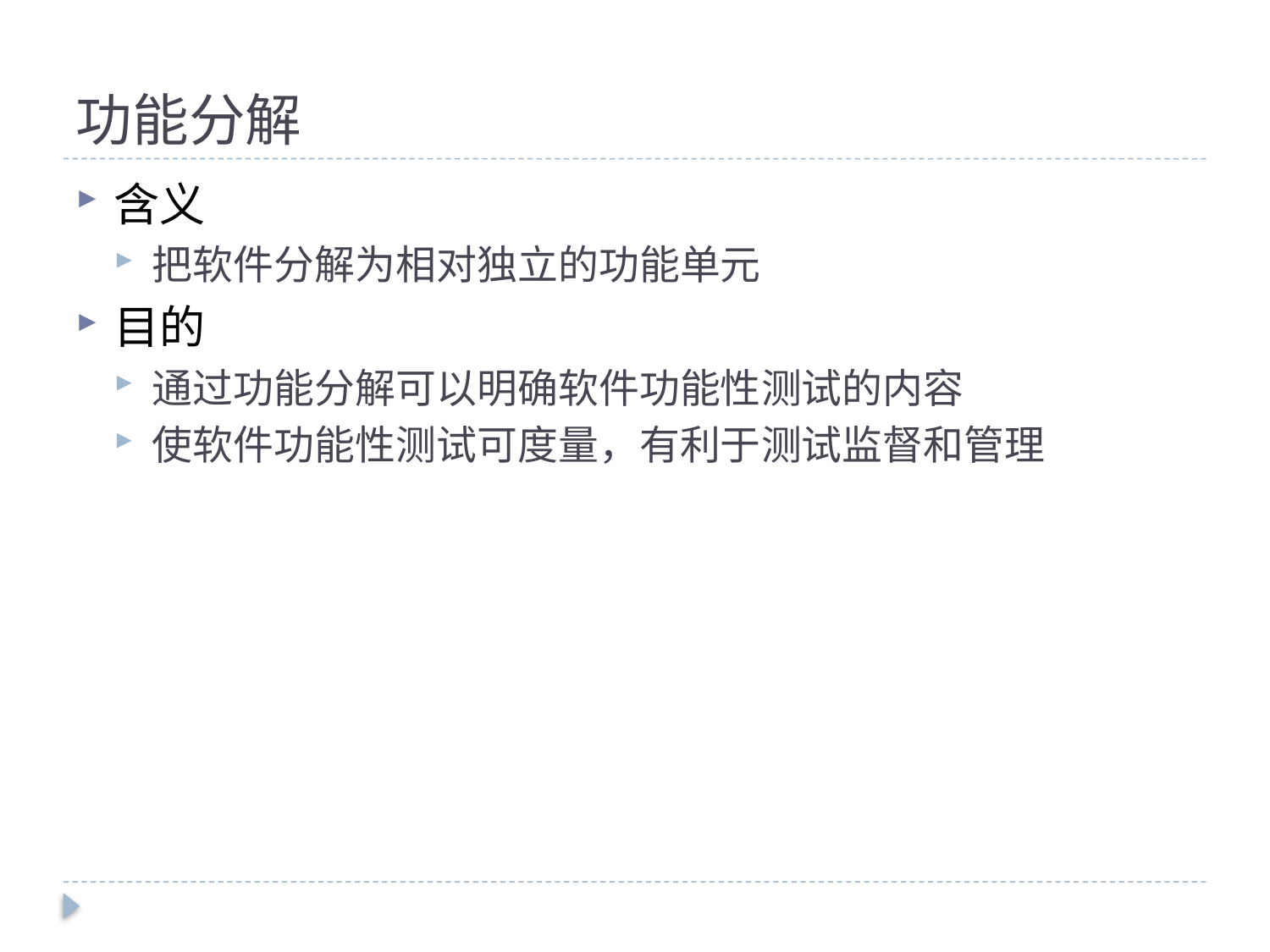

# 功能分解
含义
把软件分解为相对独立的功能单元
目的
通过功能分解可以明确软件功能性测试的内容
使软件功能性测试可度量，有利于测试监督和管理